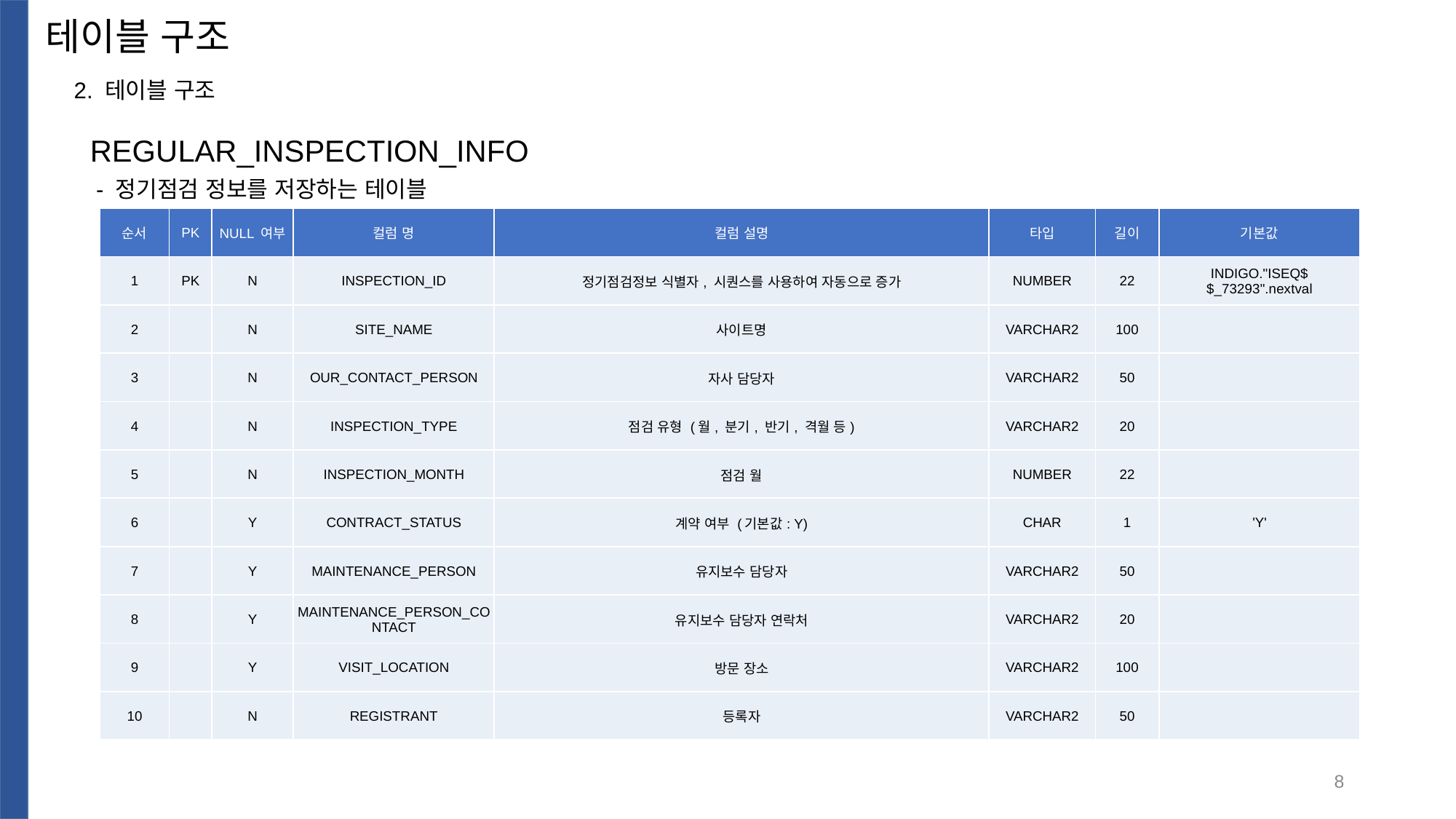

# 테이블 구조
2. 테이블 구조
REGULAR_INSPECTION_INFO
- 정기점검 정보를 저장하는 테이블
| 순서 | PK | NULL 여부 | 컬럼 명 | 컬럼 설명 | 타입 | 길이 | 기본값 |
| --- | --- | --- | --- | --- | --- | --- | --- |
| 1 | PK | N | INSPECTION\_ID | 정기점검정보 식별자, 시퀀스를 사용하여 자동으로 증가 | NUMBER | 22 | INDIGO."ISEQ$$\_73293".nextval |
| 2 |  | N | SITE\_NAME | 사이트명 | VARCHAR2 | 100 |  |
| 3 |  | N | OUR\_CONTACT\_PERSON | 자사 담당자 | VARCHAR2 | 50 |  |
| 4 |  | N | INSPECTION\_TYPE | 점검 유형 (월, 분기, 반기, 격월 등) | VARCHAR2 | 20 |  |
| 5 |  | N | INSPECTION\_MONTH | 점검 월 | NUMBER | 22 |  |
| 6 |  | Y | CONTRACT\_STATUS | 계약 여부 (기본값: Y) | CHAR | 1 | 'Y' |
| 7 |  | Y | MAINTENANCE\_PERSON | 유지보수 담당자 | VARCHAR2 | 50 |  |
| 8 |  | Y | MAINTENANCE\_PERSON\_CONTACT | 유지보수 담당자 연락처 | VARCHAR2 | 20 |  |
| 9 |  | Y | VISIT\_LOCATION | 방문 장소 | VARCHAR2 | 100 |  |
| 10 |  | N | REGISTRANT | 등록자 | VARCHAR2 | 50 |  |
8